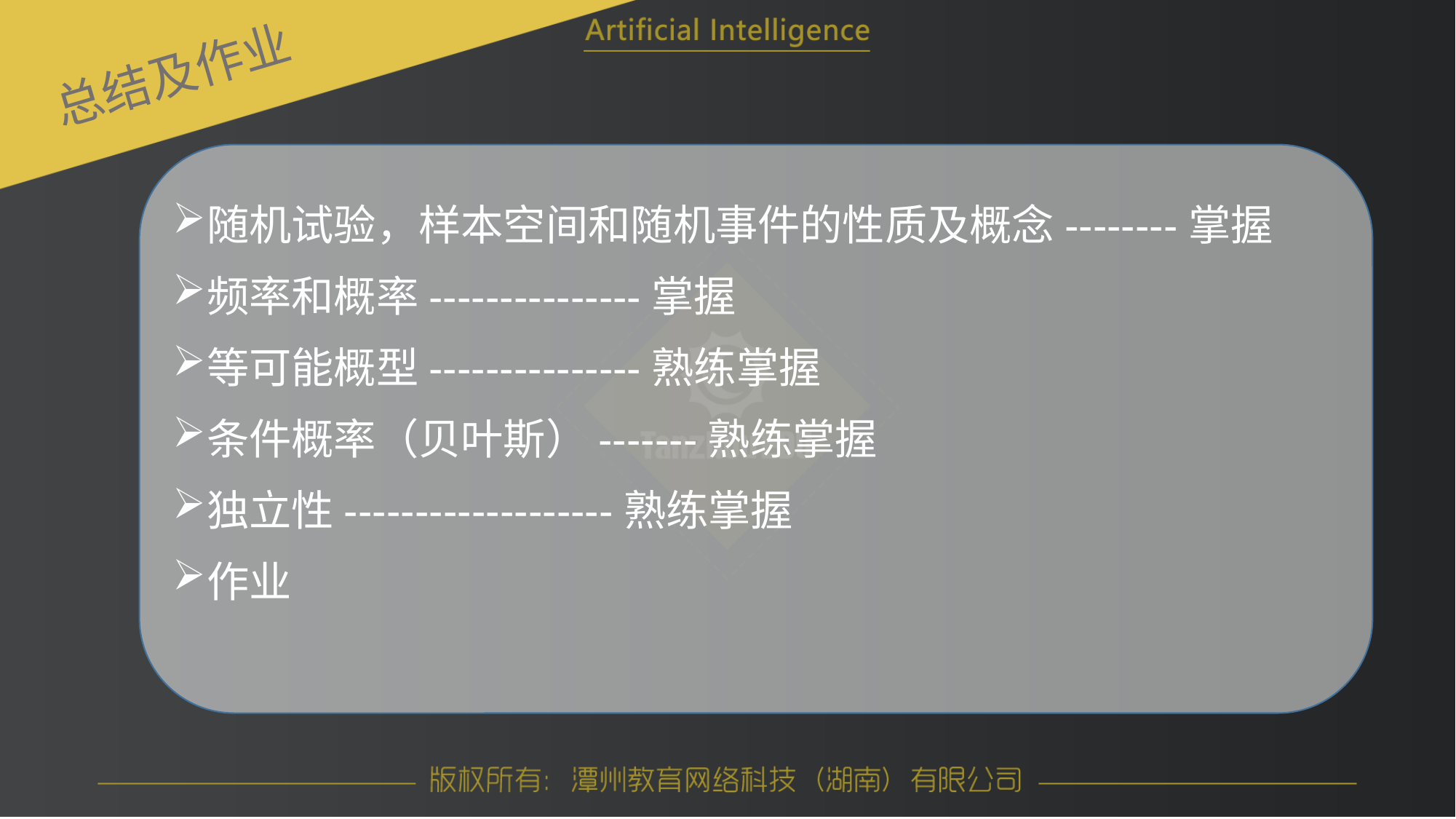

总结及作业
随机试验，样本空间和随机事件的性质及概念--------掌握
频率和概率---------------掌握
等可能概型---------------熟练掌握
条件概率（贝叶斯）-------熟练掌握
独立性-------------------熟练掌握
作业